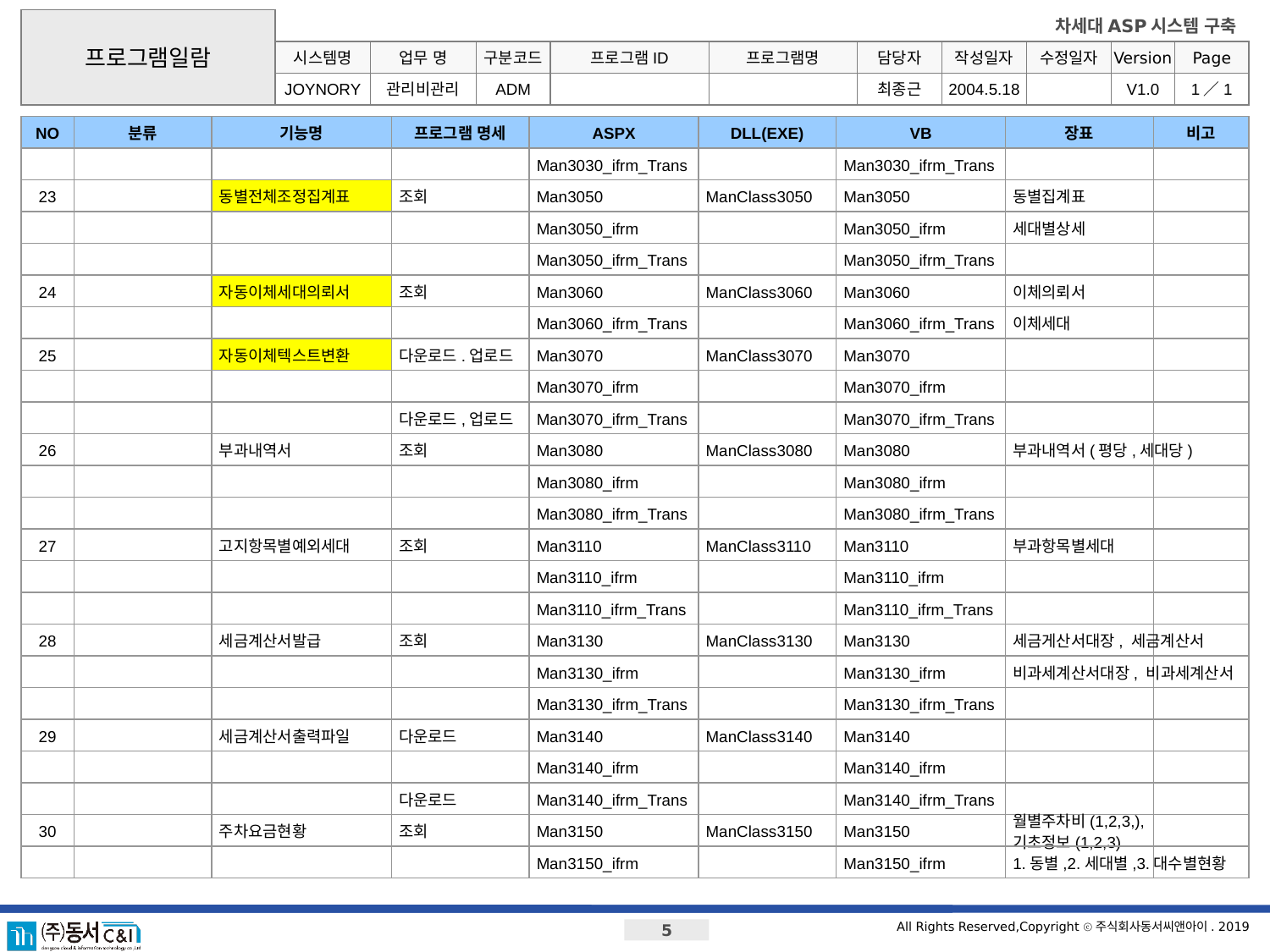

프로그램일람
시스템명
업무 명
구분코드
프로그램ID
프로그램명
JOYNORY
관리비관리
ADM

최종근
2004.5.18

V1.0
1／1
NO
분류
기능명
프로그램 명세
ASPX
DLL(EXE)
VB
장표
비고

Man3030_ifrm_Trans

Man3030_ifrm_Trans

23

동별전체조정집계표
조회
Man3050
ManClass3050

Man3050
동별집계표

Man3050_ifrm

Man3050_ifrm
세대별상세

Man3050_ifrm_Trans

Man3050_ifrm_Trans

24

자동이체세대의뢰서
조회
Man3060
ManClass3060

Man3060
이체의뢰서

Man3060_ifrm_Trans

Man3060_ifrm_Trans
이체세대

25

자동이체텍스트변환
다운로드.업로드
Man3070
ManClass3070

Man3070

Man3070_ifrm

Man3070_ifrm

다운로드,업로드
Man3070_ifrm_Trans

Man3070_ifrm_Trans

26

부과내역서
조회
Man3080
ManClass3080

Man3080
부과내역서(평당,세대당)

Man3080_ifrm

Man3080_ifrm

Man3080_ifrm_Trans

Man3080_ifrm_Trans

27

고지항목별예외세대
조회
Man3110
ManClass3110

Man3110
부과항목별세대

Man3110_ifrm

Man3110_ifrm

Man3110_ifrm_Trans

Man3110_ifrm_Trans

28

세금계산서발급
조회
Man3130
ManClass3130

Man3130
세금게산서대장, 세금계산서

Man3130_ifrm

Man3130_ifrm
비과세계산서대장, 비과세계산서

Man3130_ifrm_Trans

Man3130_ifrm_Trans

29

세금계산서출력파일
다운로드
Man3140
ManClass3140

Man3140

Man3140_ifrm

Man3140_ifrm

다운로드
Man3140_ifrm_Trans

Man3140_ifrm_Trans

30

주차요금현황
조회
Man3150
ManClass3150

Man3150
월별주차비(1,2,3,),
기초정보(1,2,3)

Man3150_ifrm

Man3150_ifrm
1.동별,2.세대별,3.대수별현황